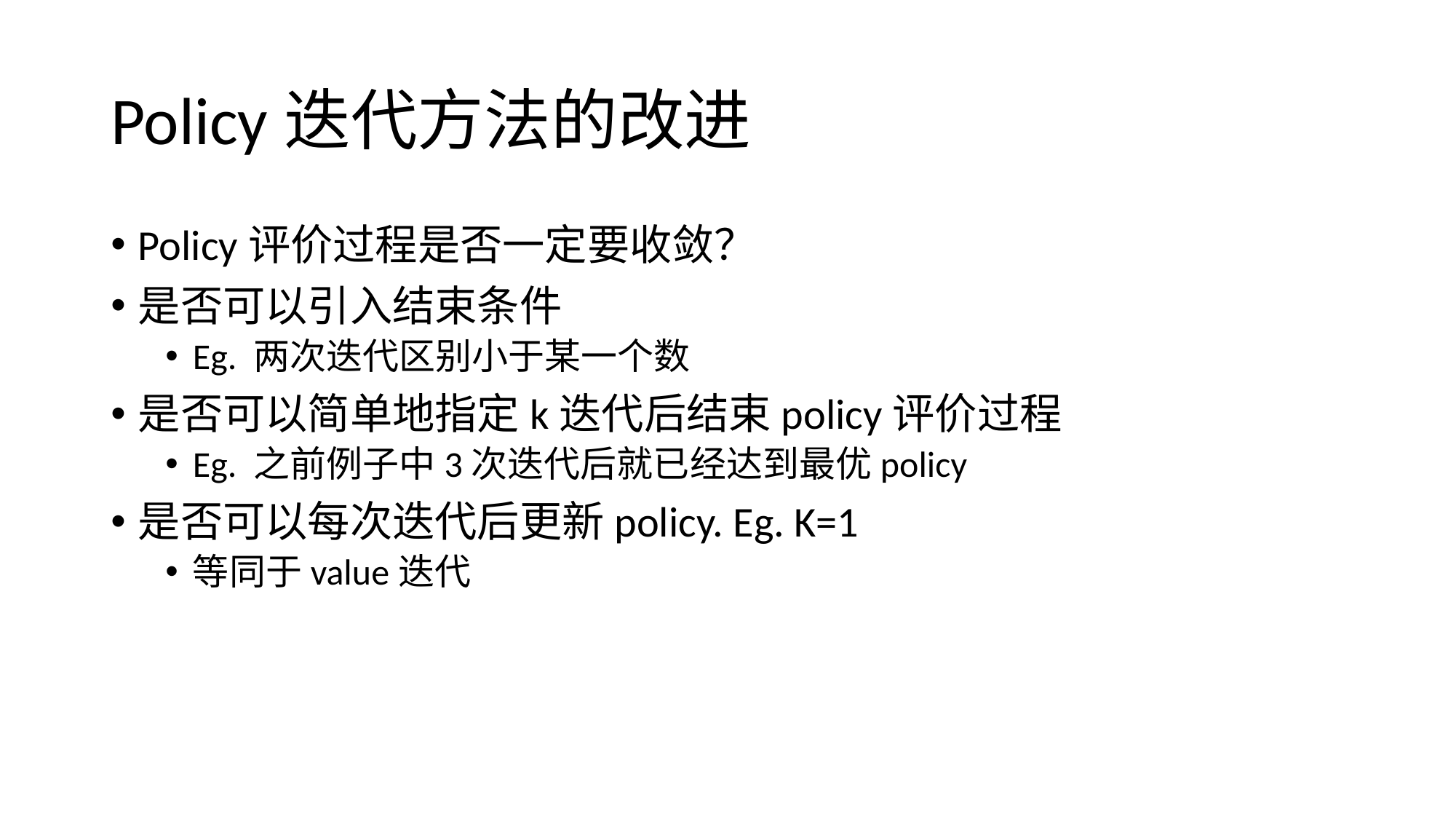

# Policy迭代方法的改进
Policy评价过程是否一定要收敛？
是否可以引入结束条件
Eg. 两次迭代区别小于某一个数
是否可以简单地指定k迭代后结束policy评价过程
Eg. 之前例子中3次迭代后就已经达到最优policy
是否可以每次迭代后更新policy. Eg. K=1
等同于value迭代